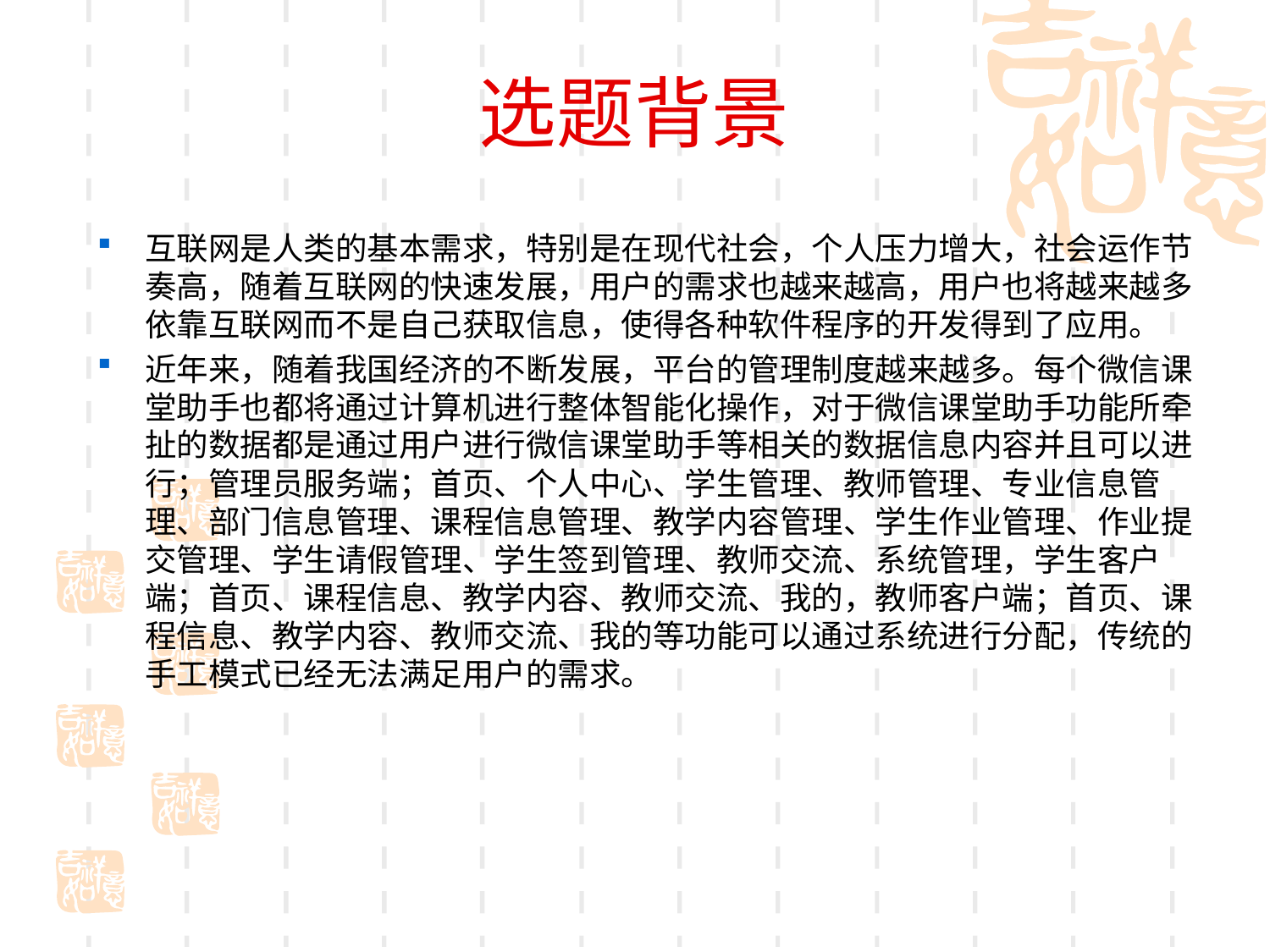

# 选题背景
互联网是人类的基本需求，特别是在现代社会，个人压力增大，社会运作节奏高，随着互联网的快速发展，用户的需求也越来越高，用户也将越来越多依靠互联网而不是自己获取信息，使得各种软件程序的开发得到了应用。
近年来，随着我国经济的不断发展，平台的管理制度越来越多。每个微信课堂助手也都将通过计算机进行整体智能化操作，对于微信课堂助手功能所牵扯的数据都是通过用户进行微信课堂助手等相关的数据信息内容并且可以进行；管理员服务端；首页、个人中心、学生管理、教师管理、专业信息管理、部门信息管理、课程信息管理、教学内容管理、学生作业管理、作业提交管理、学生请假管理、学生签到管理、教师交流、系统管理，学生客户端；首页、课程信息、教学内容、教师交流、我的，教师客户端；首页、课程信息、教学内容、教师交流、我的等功能可以通过系统进行分配，传统的手工模式已经无法满足用户的需求。